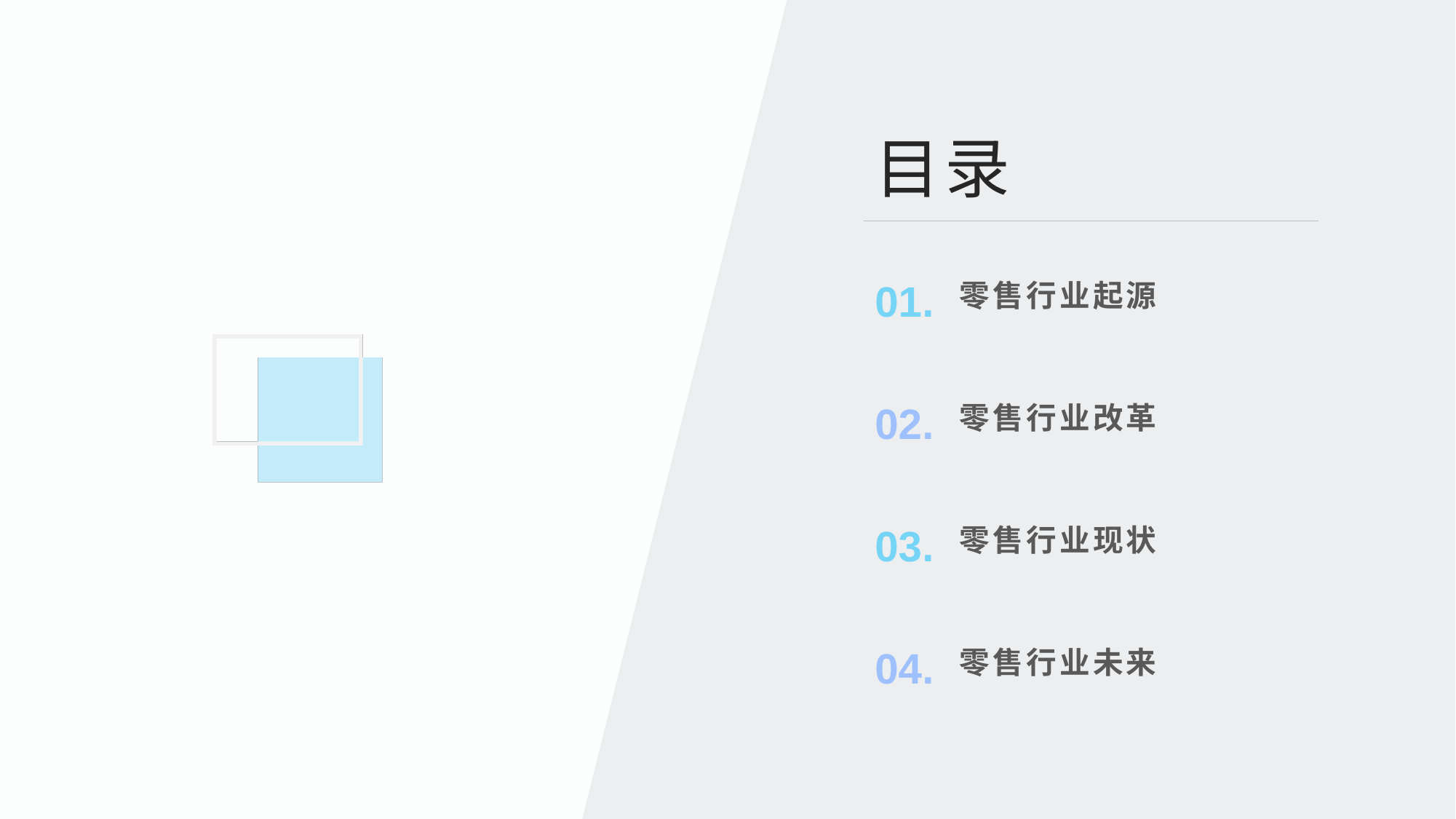

目录
零售行业起源
01.
零售行业改革
02.
零售行业现状
03.
零售行业未来
04.